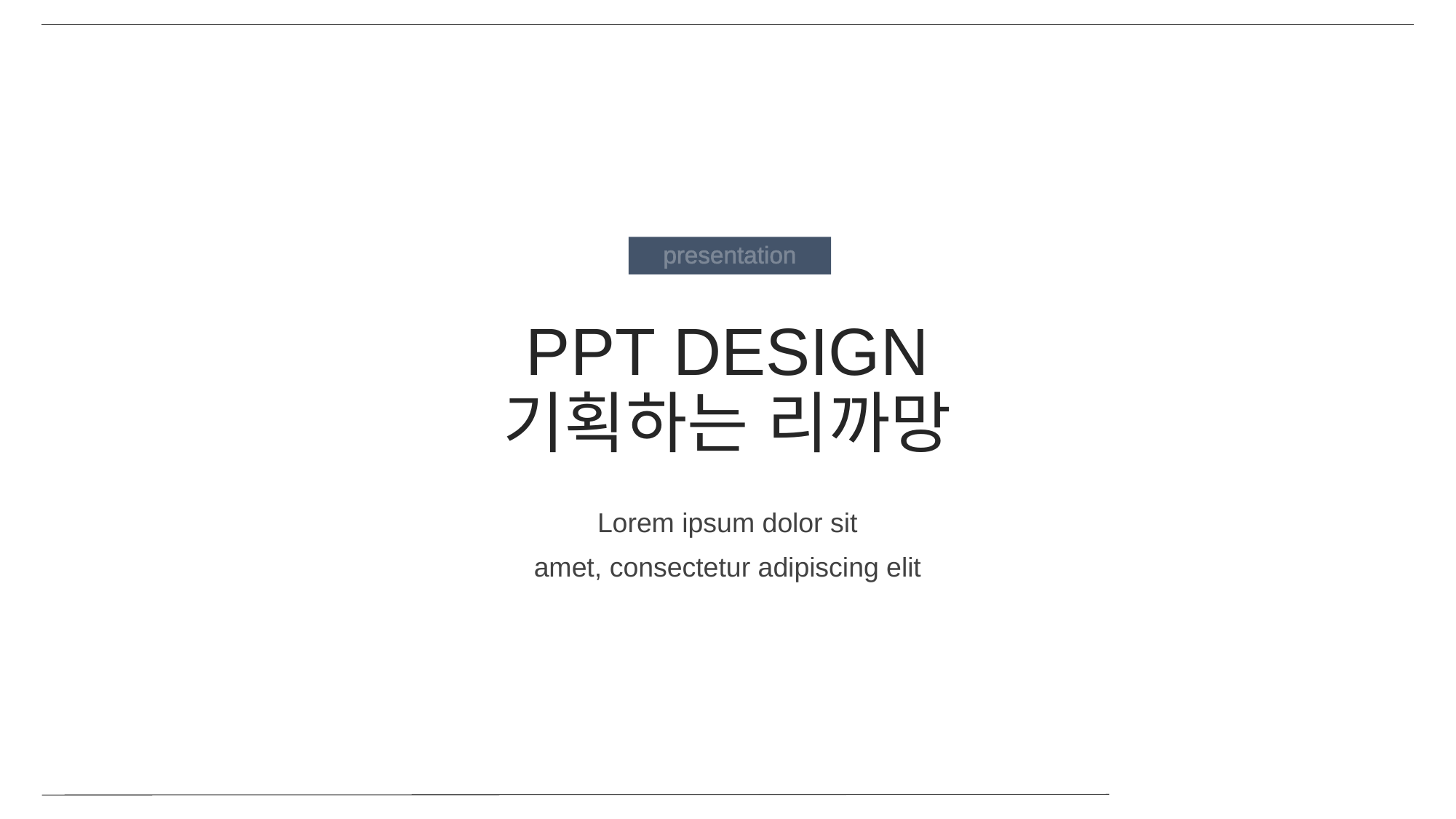

presentation
# PPT DESIGN 기획하는 리까망
Lorem ipsum dolor sit
amet, consectetur adipiscing elit